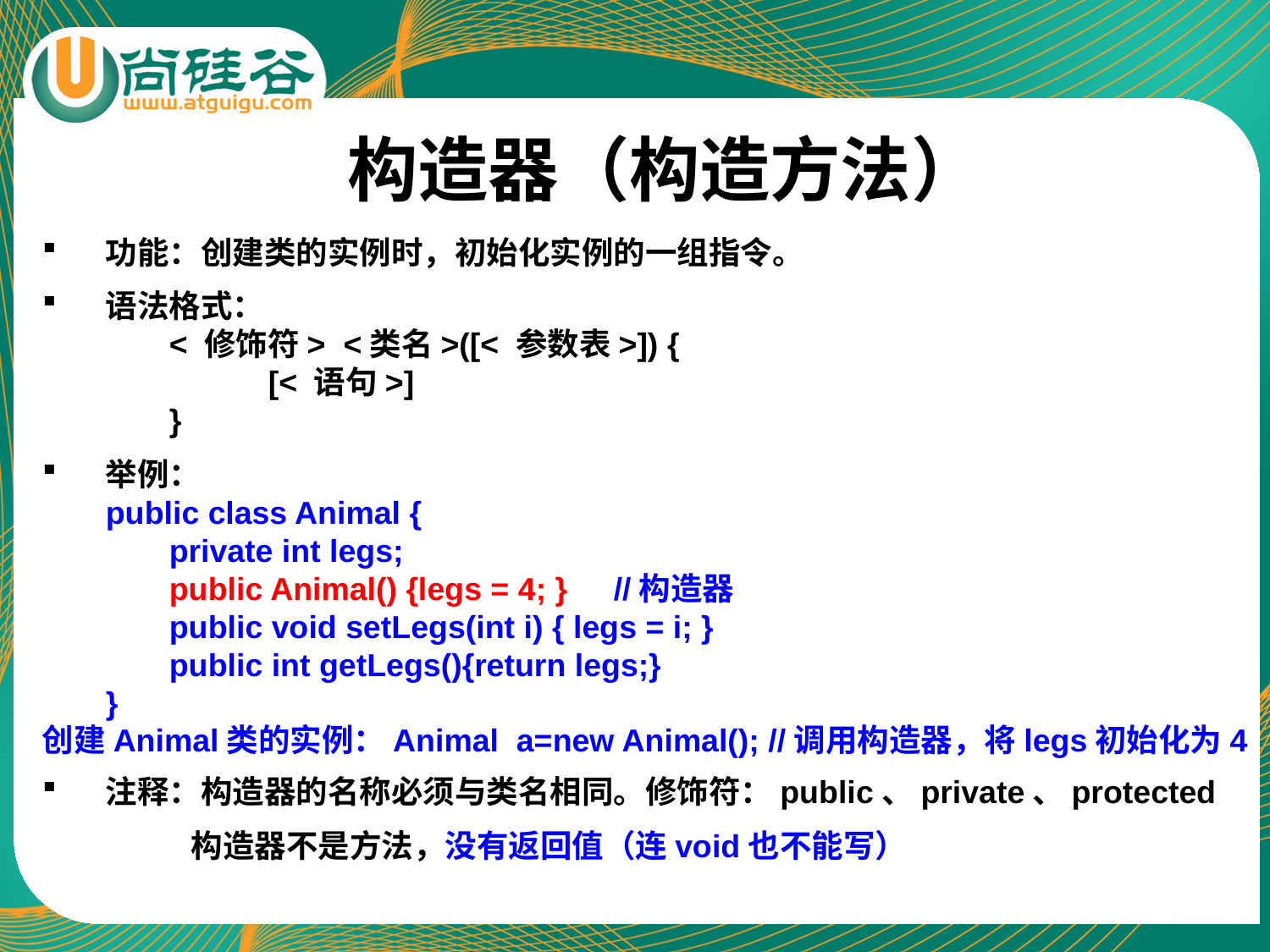

# 构造器（构造方法）
功能：创建类的实例时，初始化实例的一组指令。
语法格式：
< 修饰符>  <类名>([< 参数表>]) {
	    [< 语句>]
}
举例：
public class Animal {
private int legs;
public Animal() {legs = 4; }	//构造器
public void setLegs(int i) { legs = i; }
public int getLegs(){return legs;}
}
创建Animal类的实例：Animal  a=new Animal(); //调用构造器，将legs初始化为4
注释：构造器的名称必须与类名相同。修饰符：public、private、protected
	  构造器不是方法，没有返回值（连void也不能写）